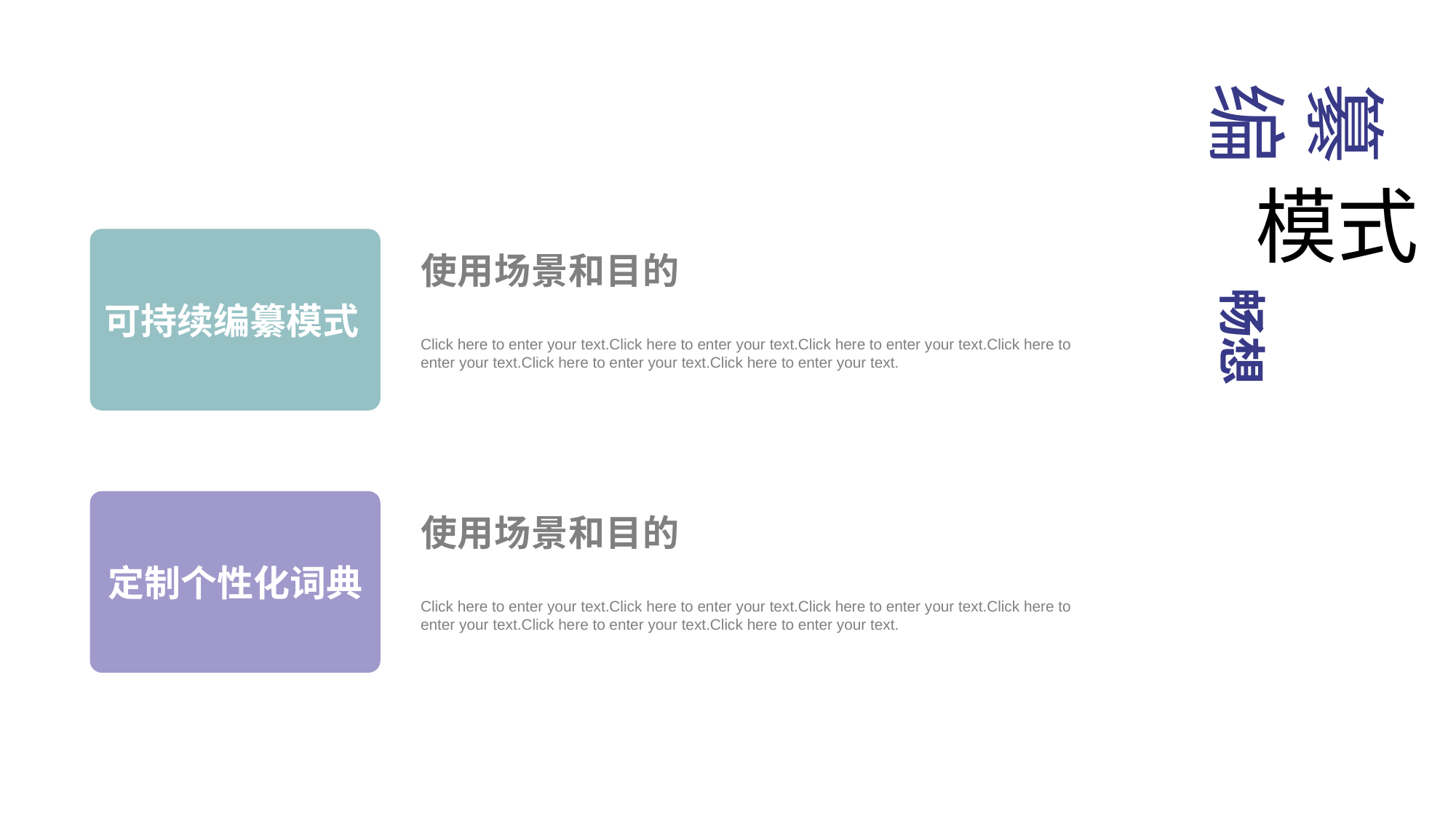

纂编
模式
可持续编纂模式
使用场景和目的
畅想
Click here to enter your text.Click here to enter your text.Click here to enter your text.Click here to enter your text.Click here to enter your text.Click here to enter your text.
定制个性化词典
使用场景和目的
Click here to enter your text.Click here to enter your text.Click here to enter your text.Click here to enter your text.Click here to enter your text.Click here to enter your text.